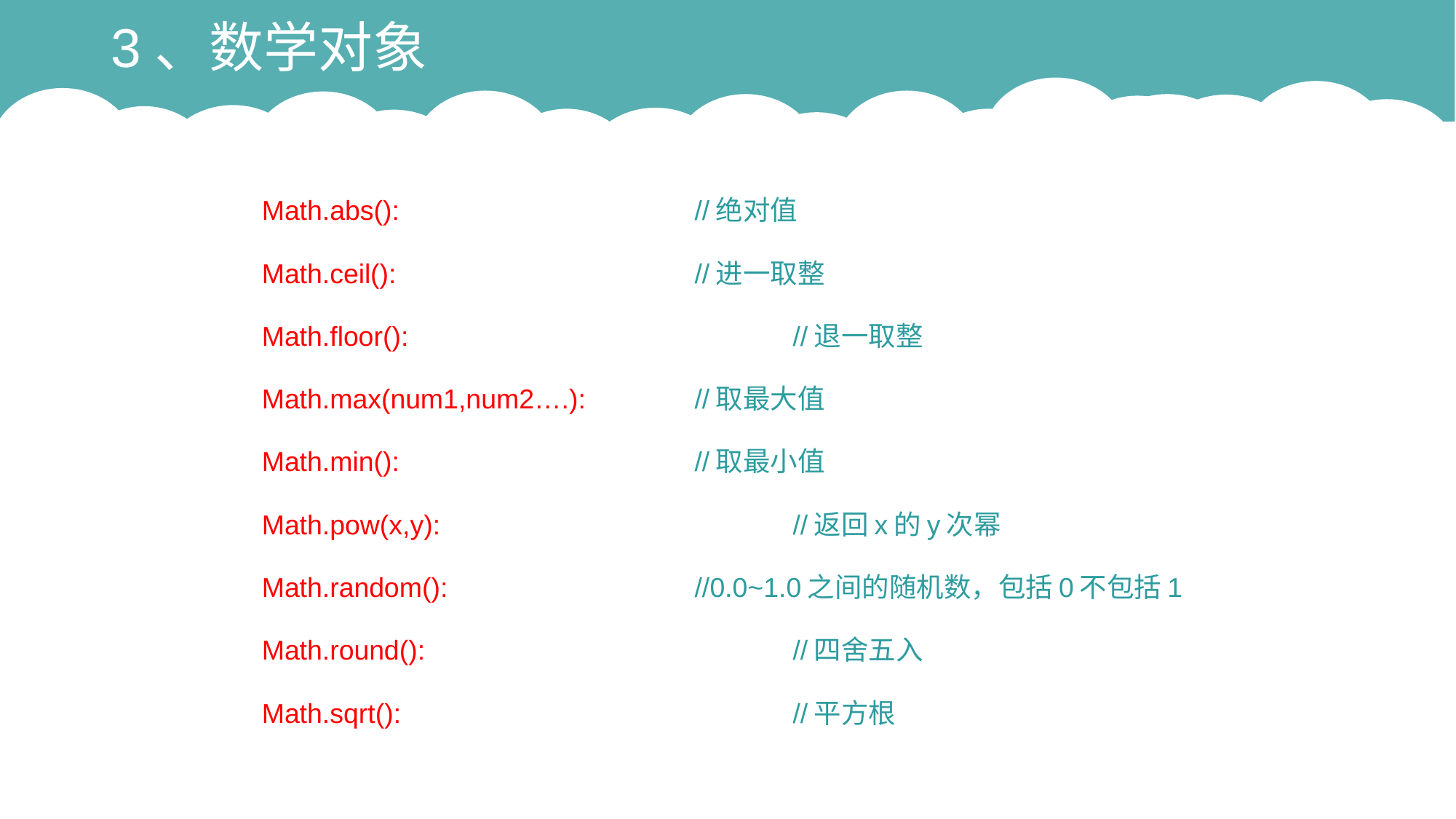

# 3、数学对象
Math.abs():				//绝对值
Math.ceil():				//进一取整
Math.floor():				//退一取整
Math.max(num1,num2….):		//取最大值
Math.min():				//取最小值
Math.pow(x,y):				//返回x的y次幂
Math.random():			//0.0~1.0之间的随机数，包括0不包括1
Math.round():				//四舍五入
Math.sqrt():				//平方根